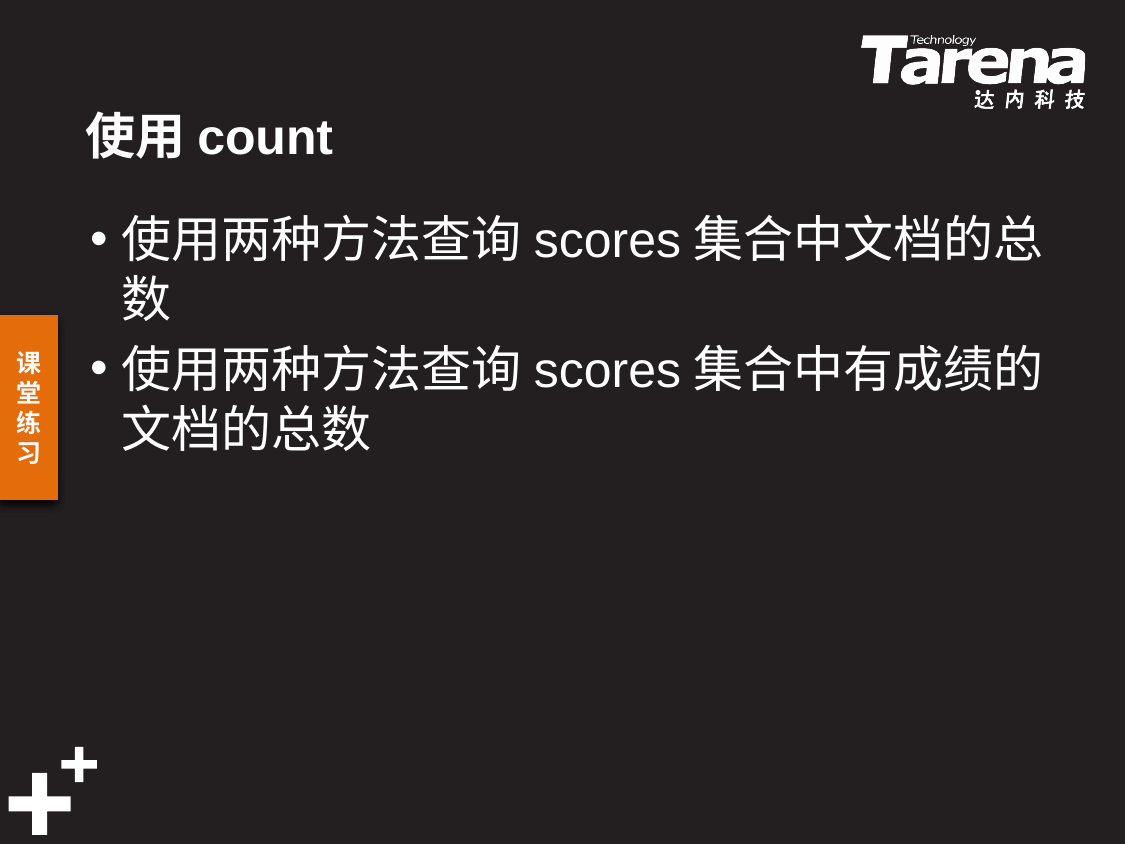

# 使用count
使用两种方法查询scores集合中文档的总数
使用两种方法查询scores集合中有成绩的文档的总数